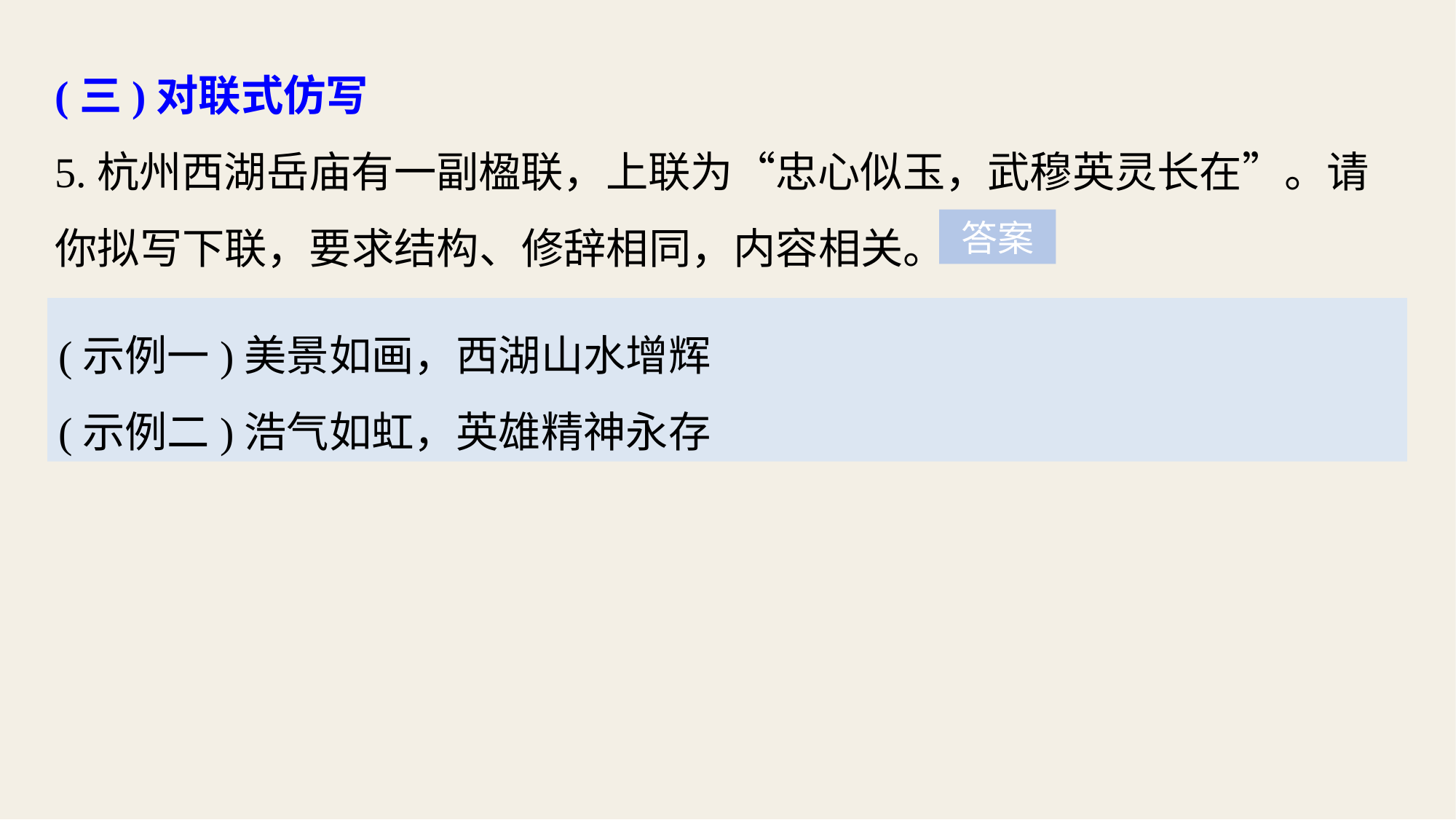

(三)对联式仿写
5.杭州西湖岳庙有一副楹联，上联为“忠心似玉，武穆英灵长在”。请你拟写下联，要求结构、修辞相同，内容相关。
答案
(示例一)美景如画，西湖山水增辉
(示例二)浩气如虹，英雄精神永存